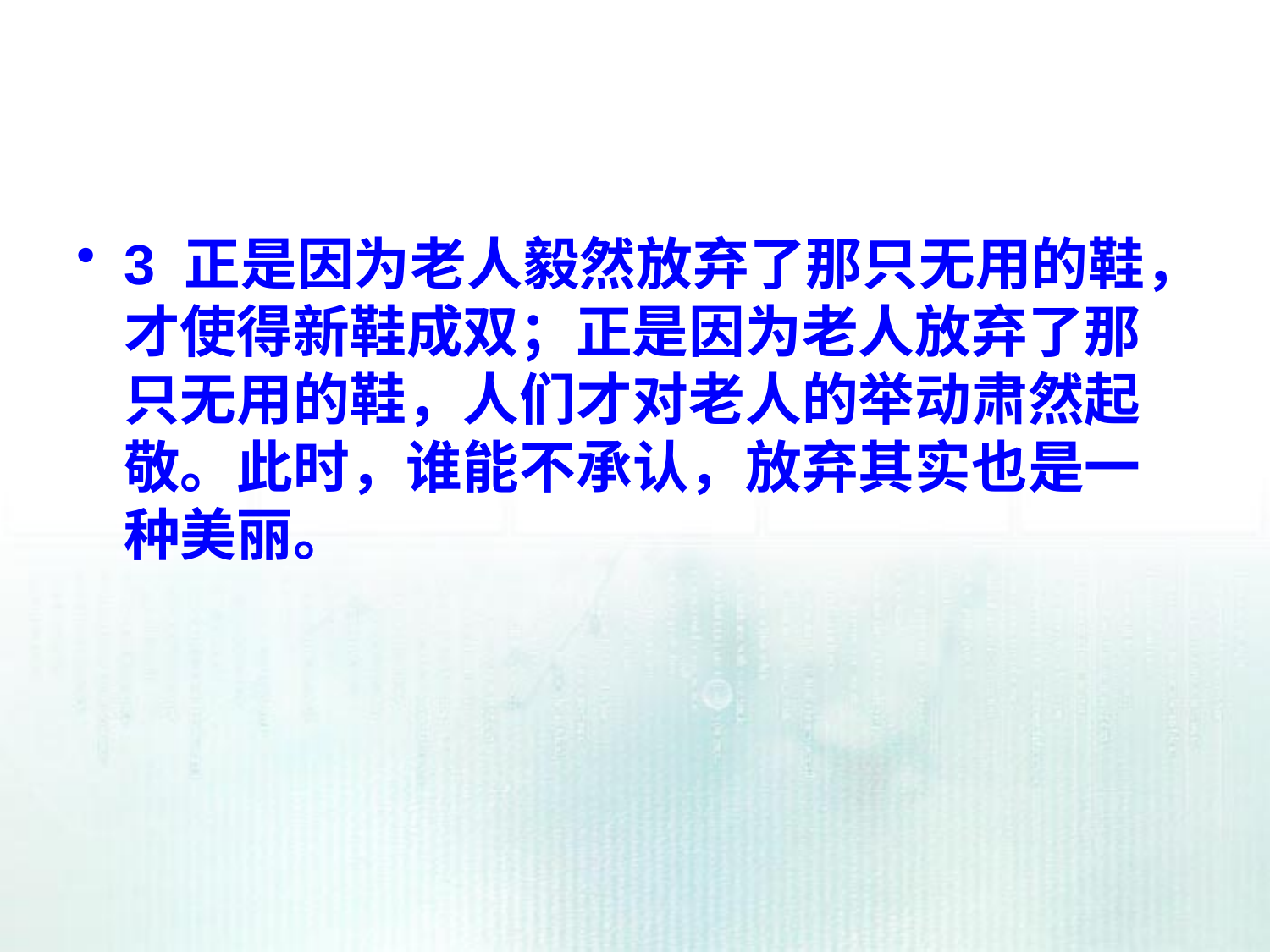

#
3 正是因为老人毅然放弃了那只无用的鞋，才使得新鞋成双；正是因为老人放弃了那只无用的鞋，人们才对老人的举动肃然起敬。此时，谁能不承认，放弃其实也是一种美丽。